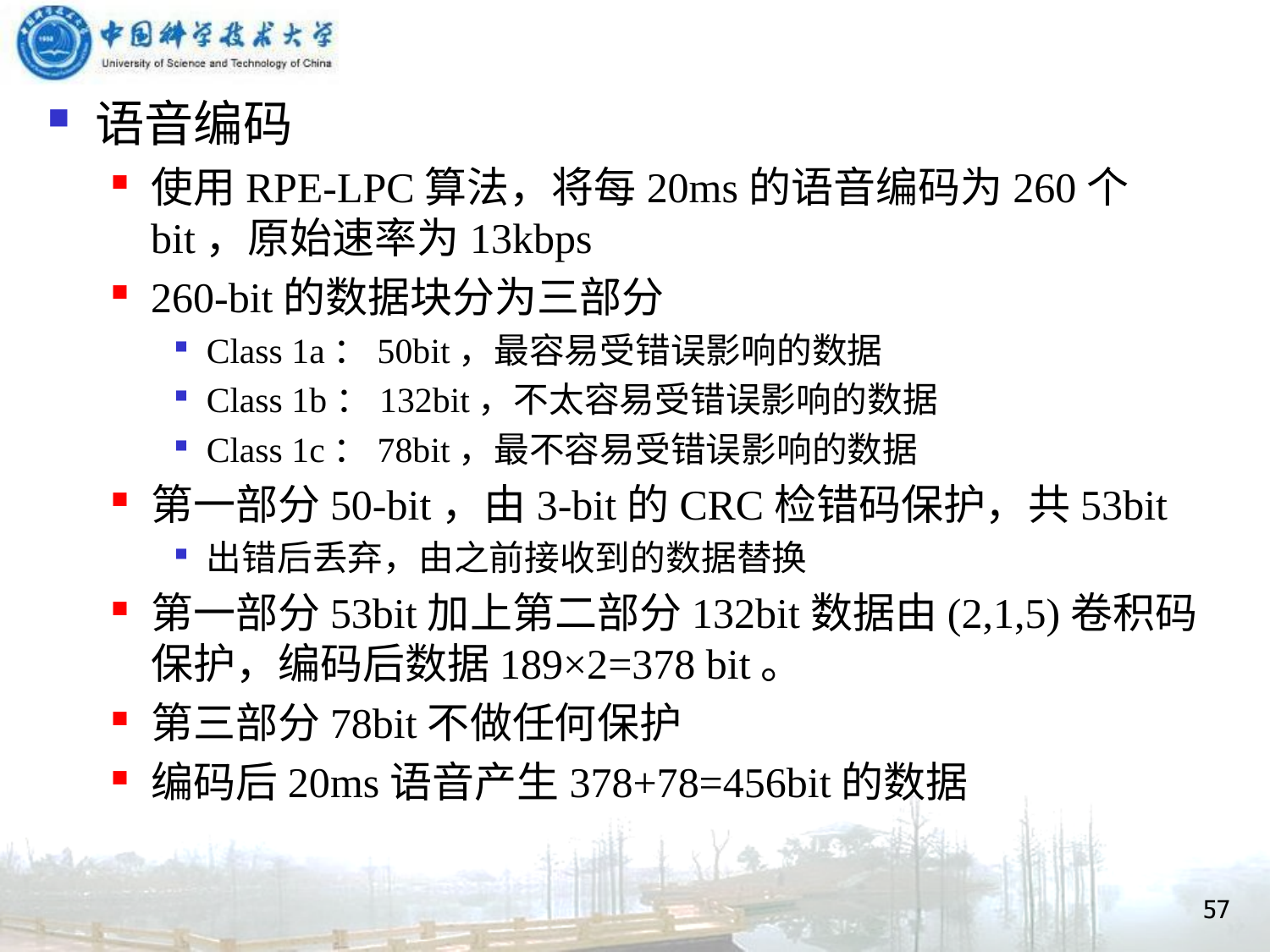

语音编码
使用RPE-LPC算法，将每20ms的语音编码为260个bit，原始速率为13kbps
260-bit的数据块分为三部分
Class 1a：50bit，最容易受错误影响的数据
Class 1b：132bit，不太容易受错误影响的数据
Class 1c：78bit，最不容易受错误影响的数据
第一部分50-bit，由3-bit的CRC检错码保护，共53bit
出错后丢弃，由之前接收到的数据替换
第一部分53bit加上第二部分132bit数据由(2,1,5)卷积码保护，编码后数据189×2=378 bit。
第三部分78bit不做任何保护
编码后20ms语音产生378+78=456bit的数据
57